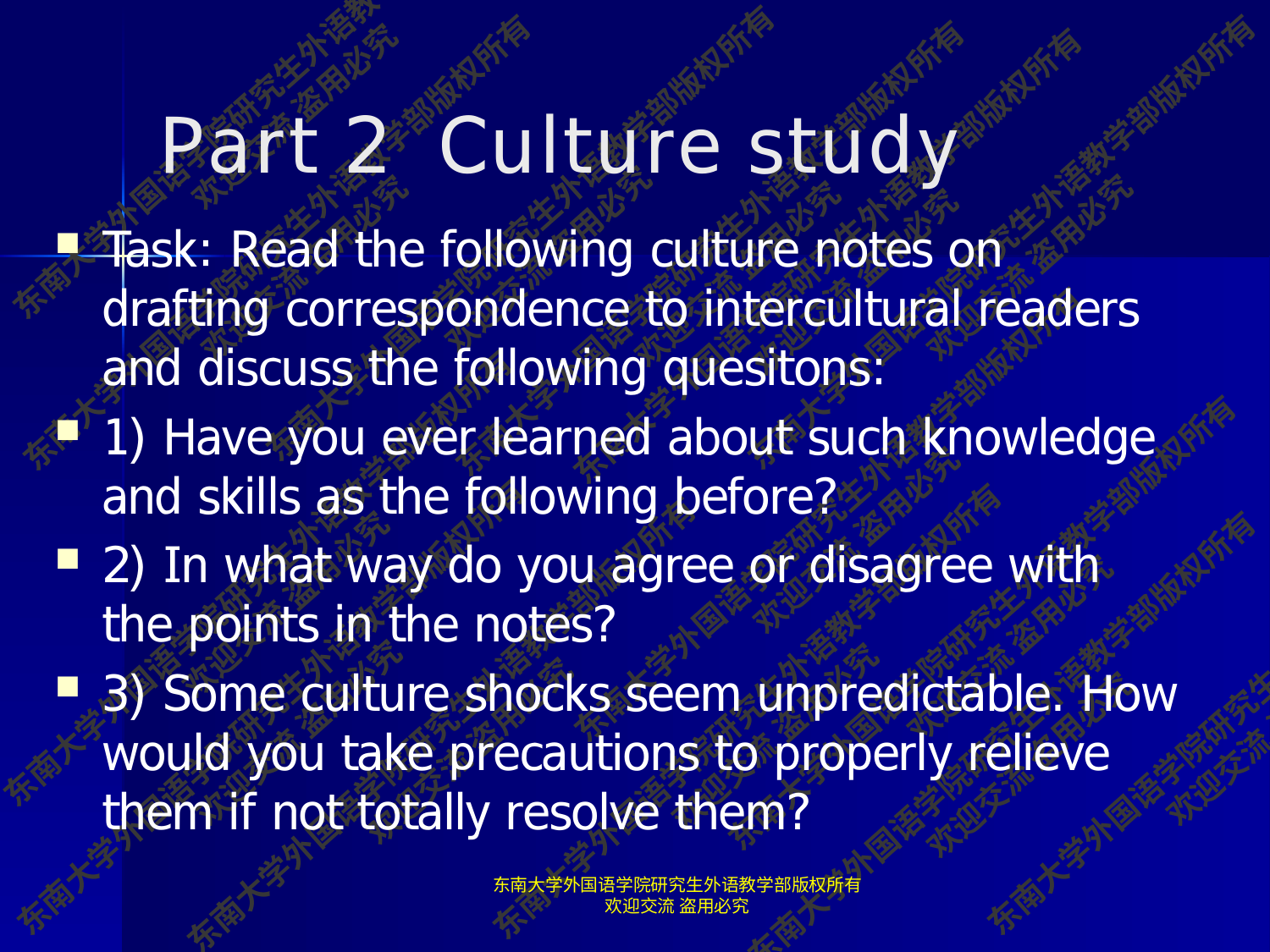

# Part 2  Culture study
Task: Read the following culture notes on drafting correspondence to intercultural readers and discuss the following quesitons:
1) Have you ever learned about such knowledge and skills as the following before?
2) In what way do you agree or disagree with the points in the notes?
3) Some culture shocks seem unpredictable. How would you take precautions to properly relieve them if not totally resolve them?

东南大学外国语学院研究生外语教学部版权所有 欢迎交流 盗用必究